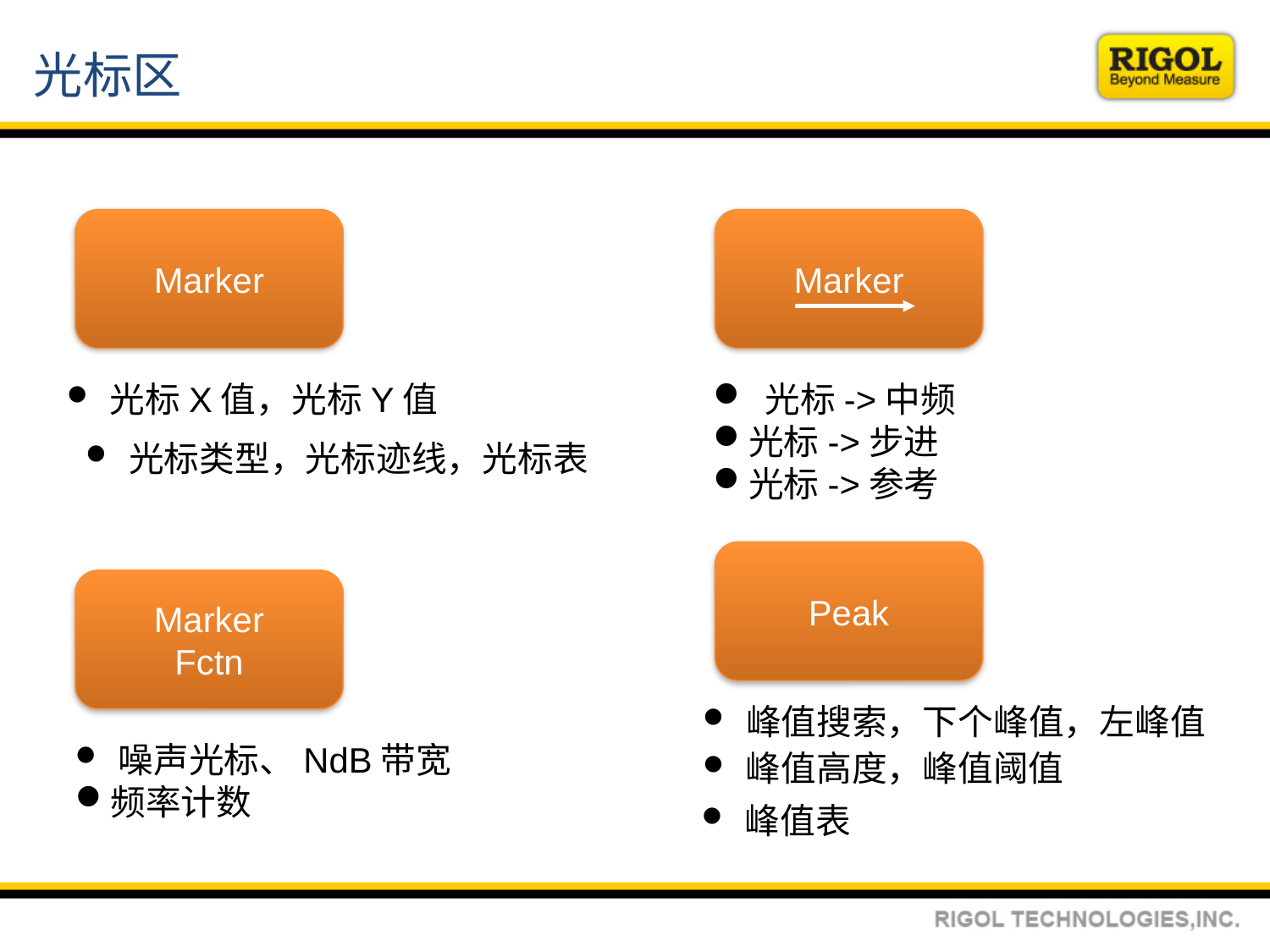

# 光标区
Marker
Marker
 光标X值，光标Y值
 光标->中频
光标->步进
光标->参考
 光标类型，光标迹线，光标表
Peak
Marker
Fctn
 峰值搜索，下个峰值，左峰值
 噪声光标、NdB带宽
频率计数
 峰值高度，峰值阈值
 峰值表